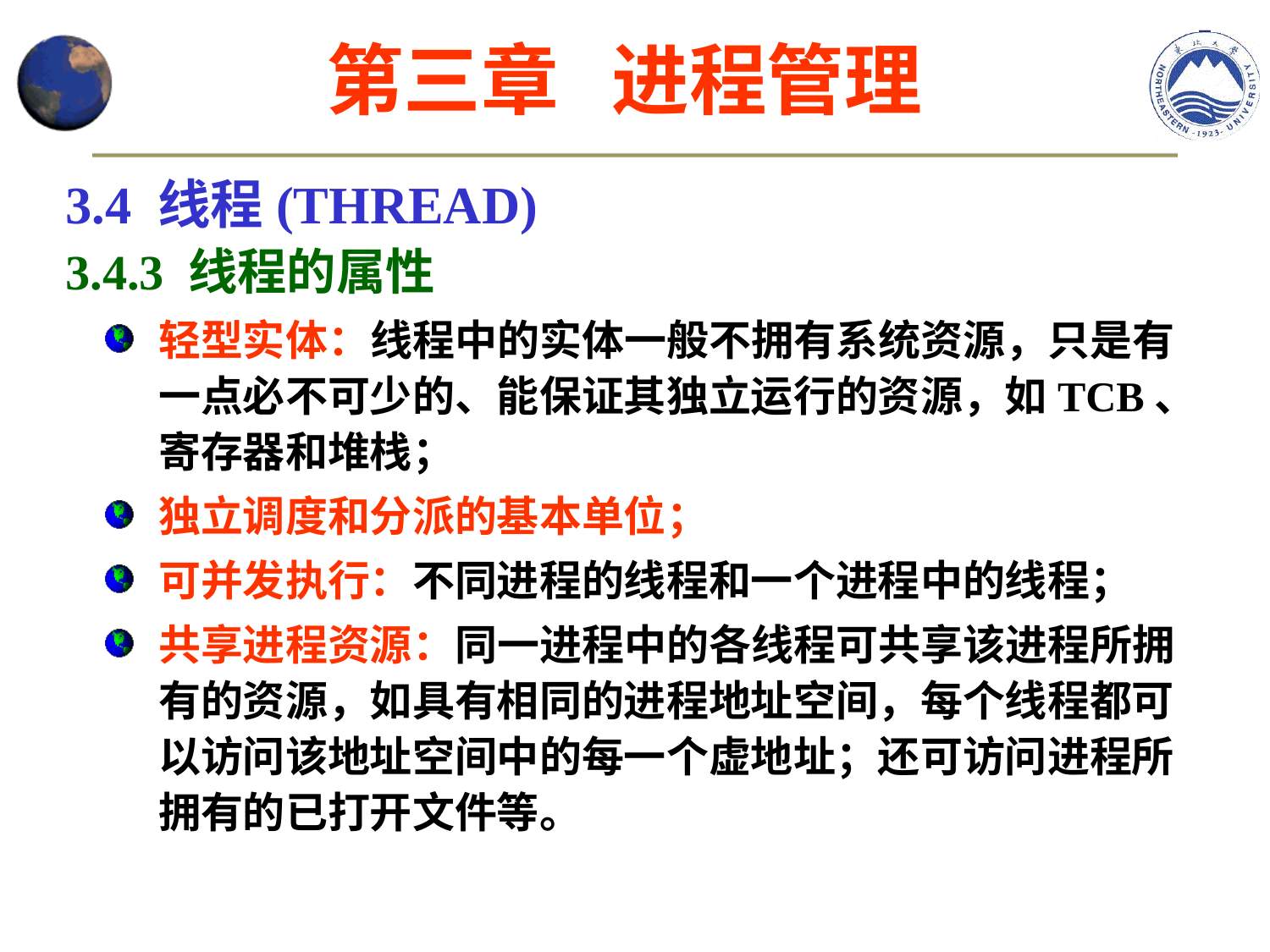

第三章   进程管理
3.4 线程(THREAD)
3.4.3 线程的属性
轻型实体：线程中的实体一般不拥有系统资源，只是有一点必不可少的、能保证其独立运行的资源，如TCB、寄存器和堆栈；
独立调度和分派的基本单位；
可并发执行：不同进程的线程和一个进程中的线程；
共享进程资源：同一进程中的各线程可共享该进程所拥有的资源，如具有相同的进程地址空间，每个线程都可以访问该地址空间中的每一个虚地址；还可访问进程所拥有的已打开文件等。